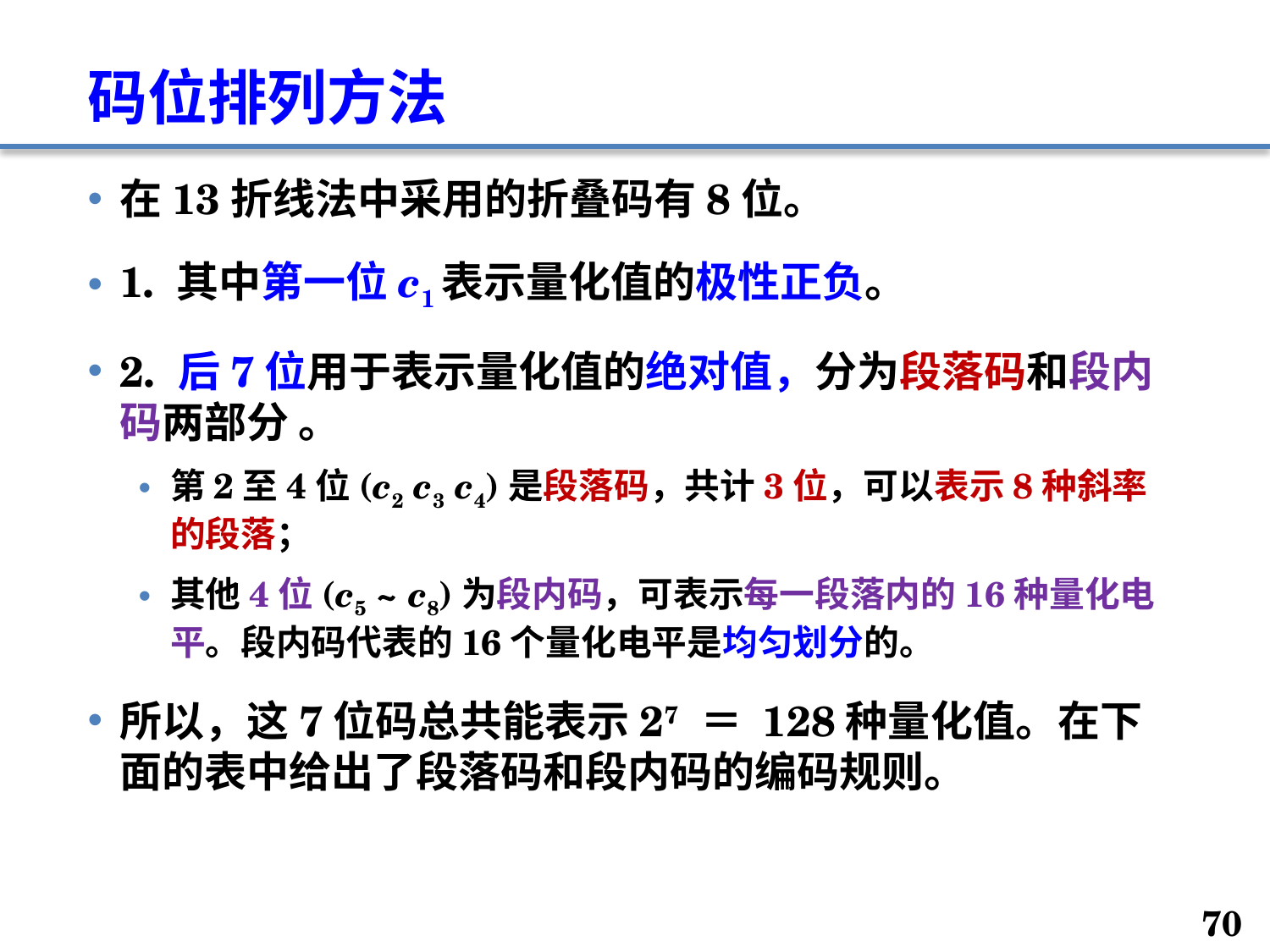

# 码位排列方法
在13折线法中采用的折叠码有8位。
1. 其中第一位c1表示量化值的极性正负。
2. 后7位用于表示量化值的绝对值，分为段落码和段内码两部分 。
第2至4位(c2 c3 c4)是段落码，共计3位，可以表示8种斜率的段落；
其他4位(c5 ~ c8)为段内码，可表示每一段落内的16种量化电平。段内码代表的16个量化电平是均匀划分的。
所以，这7位码总共能表示27 ＝ 128种量化值。在下面的表中给出了段落码和段内码的编码规则。
70